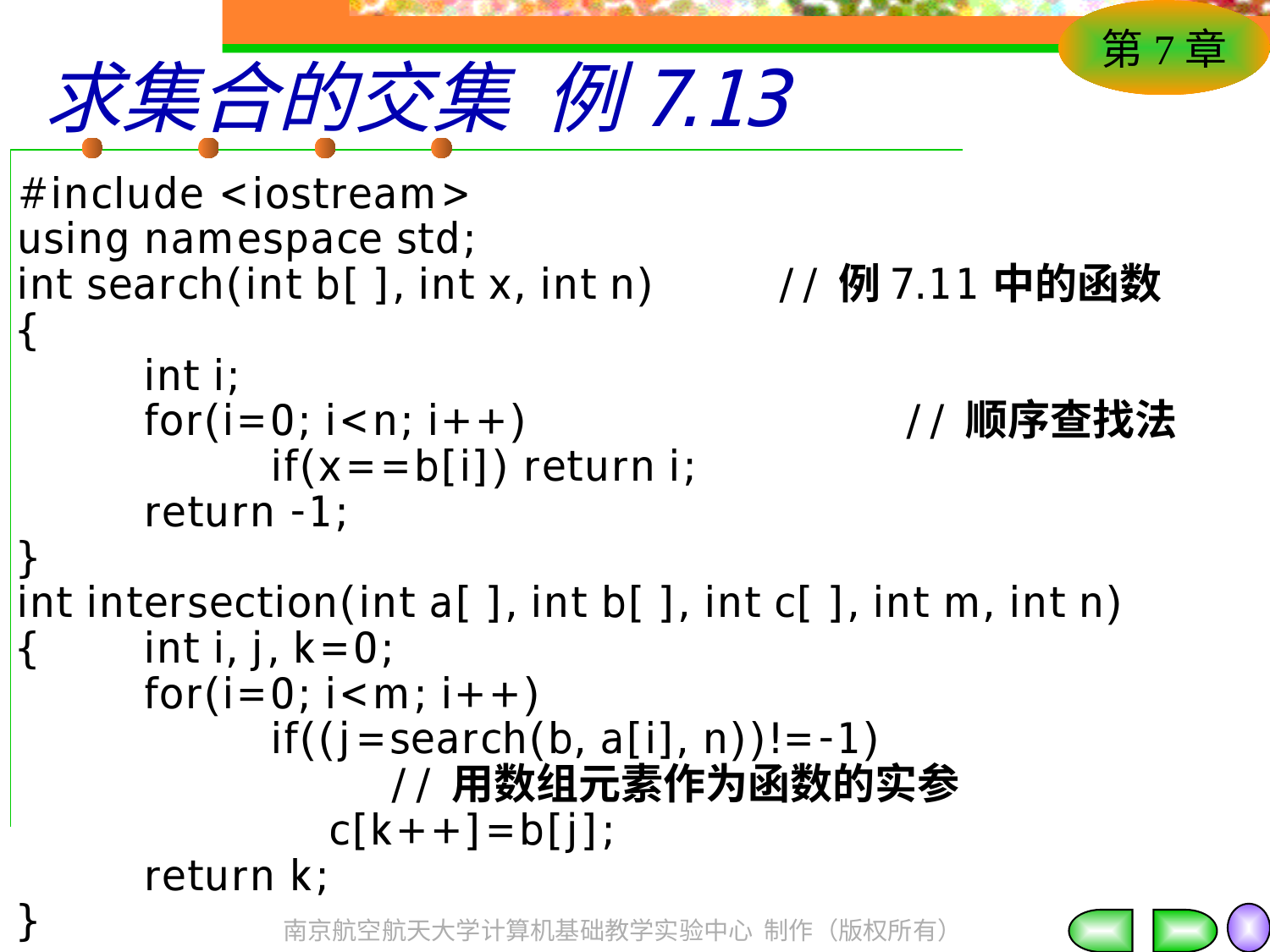

# 求集合的交集  例7.13
#include <iostream>
using namespace std;
int search(int b[ ], int x, int n)   	//例7.11中的函数
{
	int i;
	for(i=0; i<n; i++)			//顺序查找法
		if(x==b[i]) return i;
	return -1;
}
int intersection(int a[ ], int b[ ], int c[ ], int m, int n)
{	int i, j, k=0;
	for(i=0; i<m; i++)
		if((j=search(b, a[i], n))!=-1)
                              //用数组元素作为函数的实参
                         c[k++]=b[j];
	return k;
}